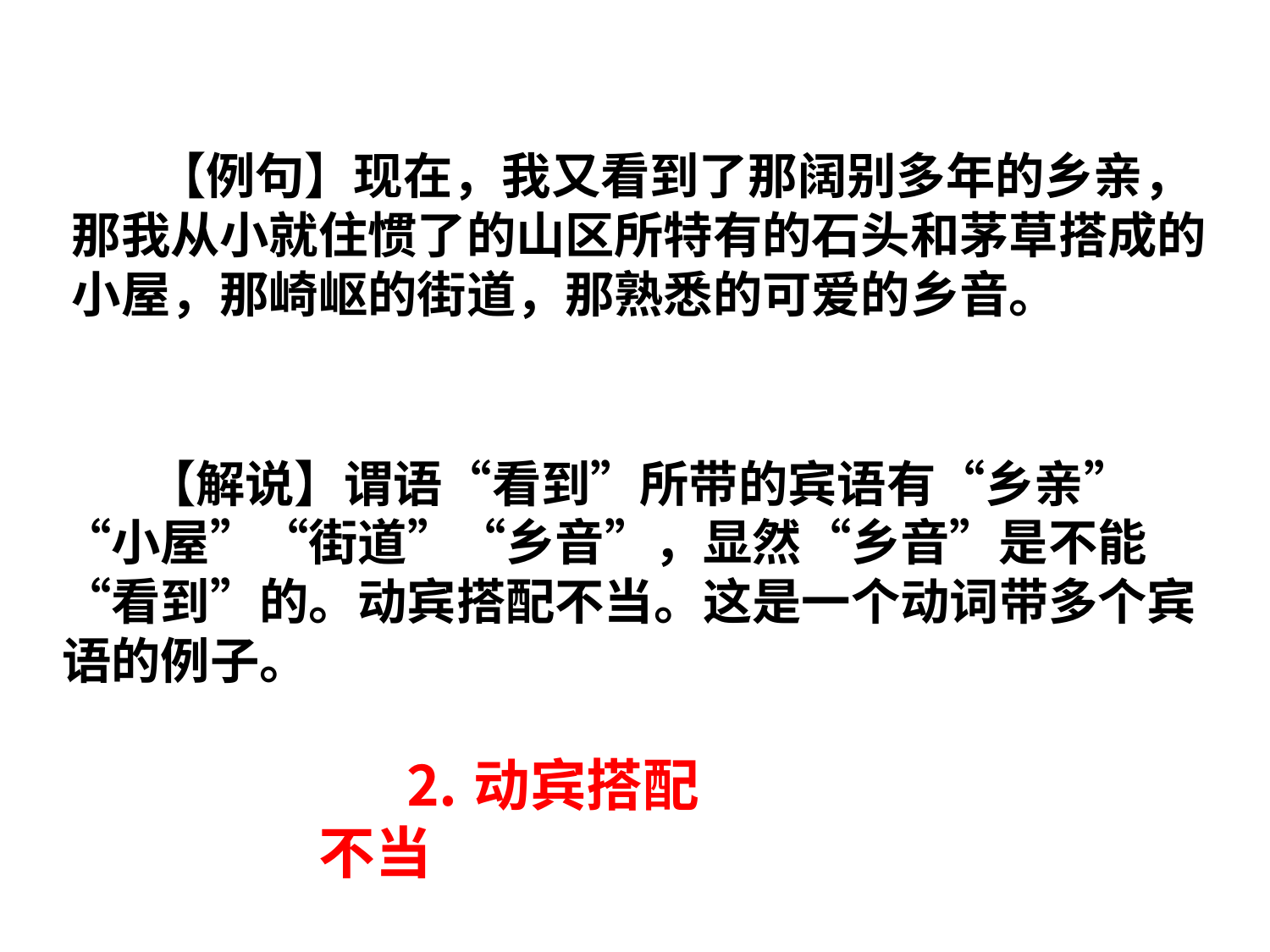

【例句】现在，我又看到了那阔别多年的乡亲，那我从小就住惯了的山区所特有的石头和茅草搭成的小屋，那崎岖的街道，那熟悉的可爱的乡音。
【解说】谓语“看到”所带的宾语有“乡亲”“小屋”“街道”“乡音”，显然“乡音”是不能“看到”的。动宾搭配不当。这是一个动词带多个宾语的例子。
⒉动宾搭配不当